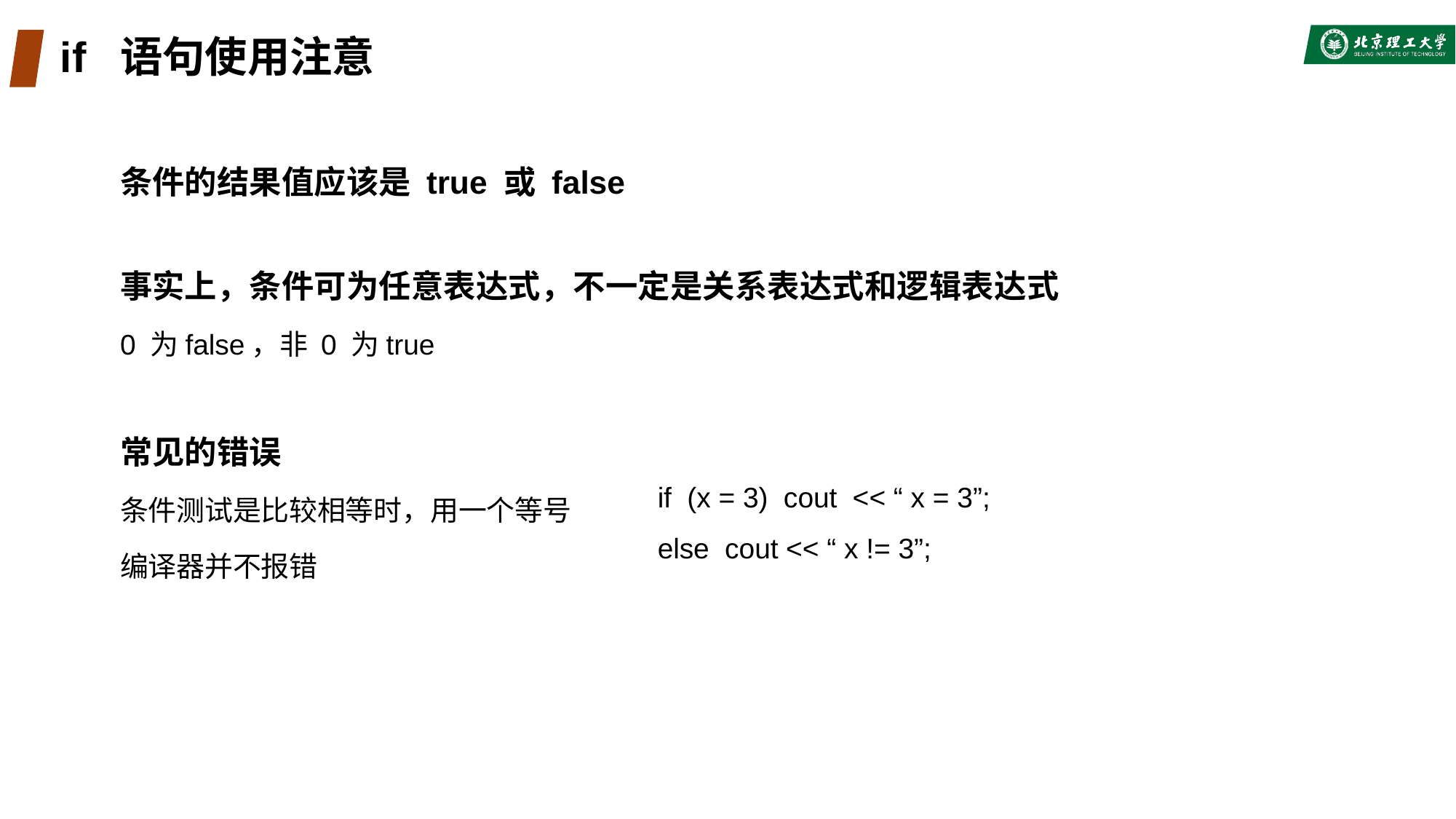

# if  语句使用注意
条件的结果值应该是 true 或 false

事实上，条件可为任意表达式，不一定是关系表达式和逻辑表达式
0 为false，非 0 为true

常见的错误
条件测试是比较相等时，用一个等号
编译器并不报错

if  (x = 3)  cout  << “ x = 3”;
else  cout << “ x != 3”;